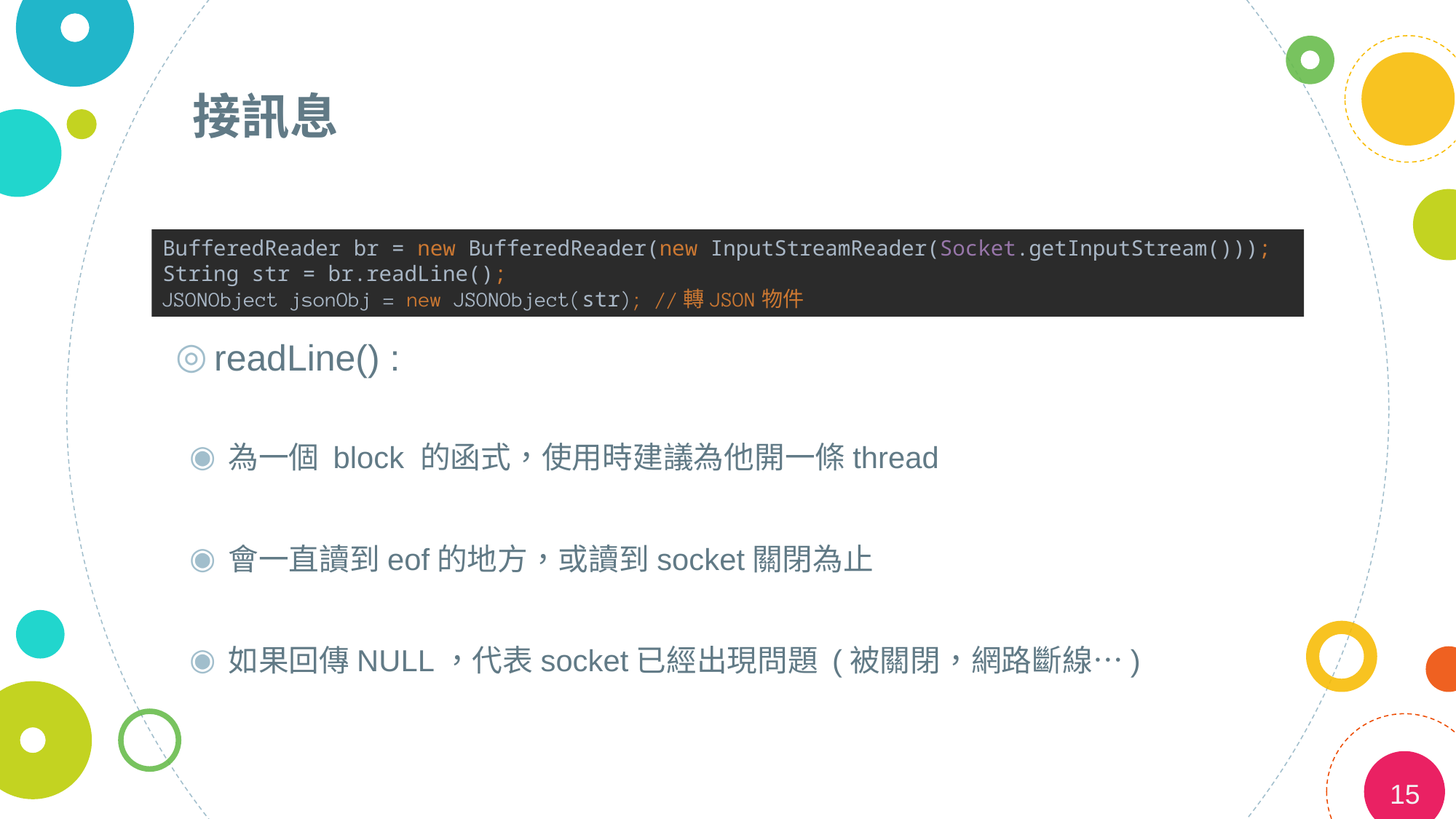

# 接訊息
BufferedReader br = new BufferedReader(new InputStreamReader(Socket.getInputStream()));
String str = br.readLine();
JSONObject jsonObj = new JSONObject(str); //轉JSON物件
readLine() :

為一個 block 的函式，使用時建議為他開一條thread

會一直讀到eof的地方，或讀到socket關閉為止

如果回傳NULL，代表socket已經出現問題 (被關閉，網路斷線…)
15